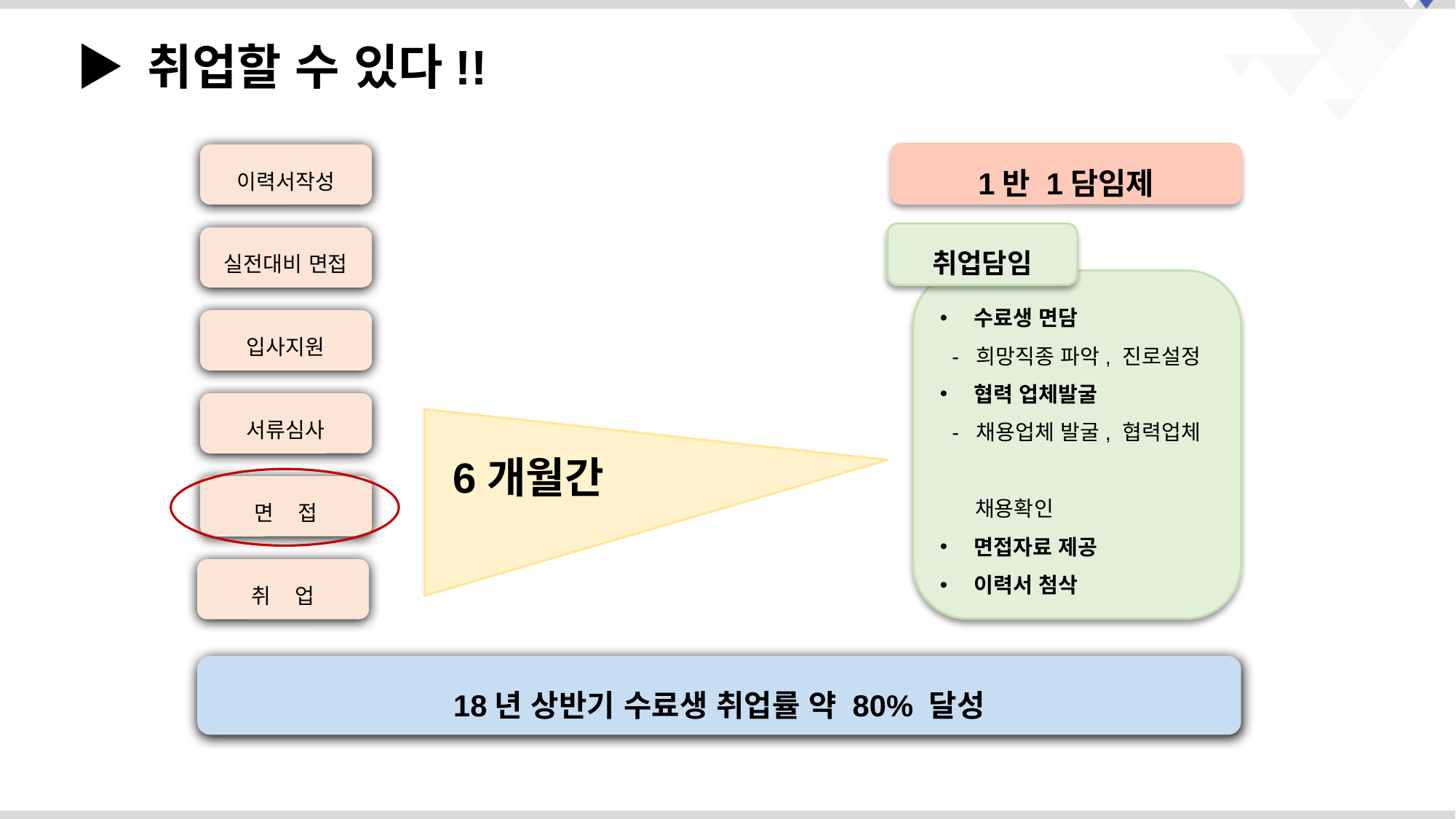

▶ 취업할 수 있다!!
1반 1담임제
이력서작성
취업담임
실전대비 면접
수료생 면담
  -  희망직종 파악, 진로설정
협력 업체발굴
  -  채용업체 발굴, 협력업체
     채용확인
면접자료 제공
이력서 첨삭

입사지원
서류심사
6개월간

면    접
취    업
18년 상반기 수료생 취업률 약 80% 달성